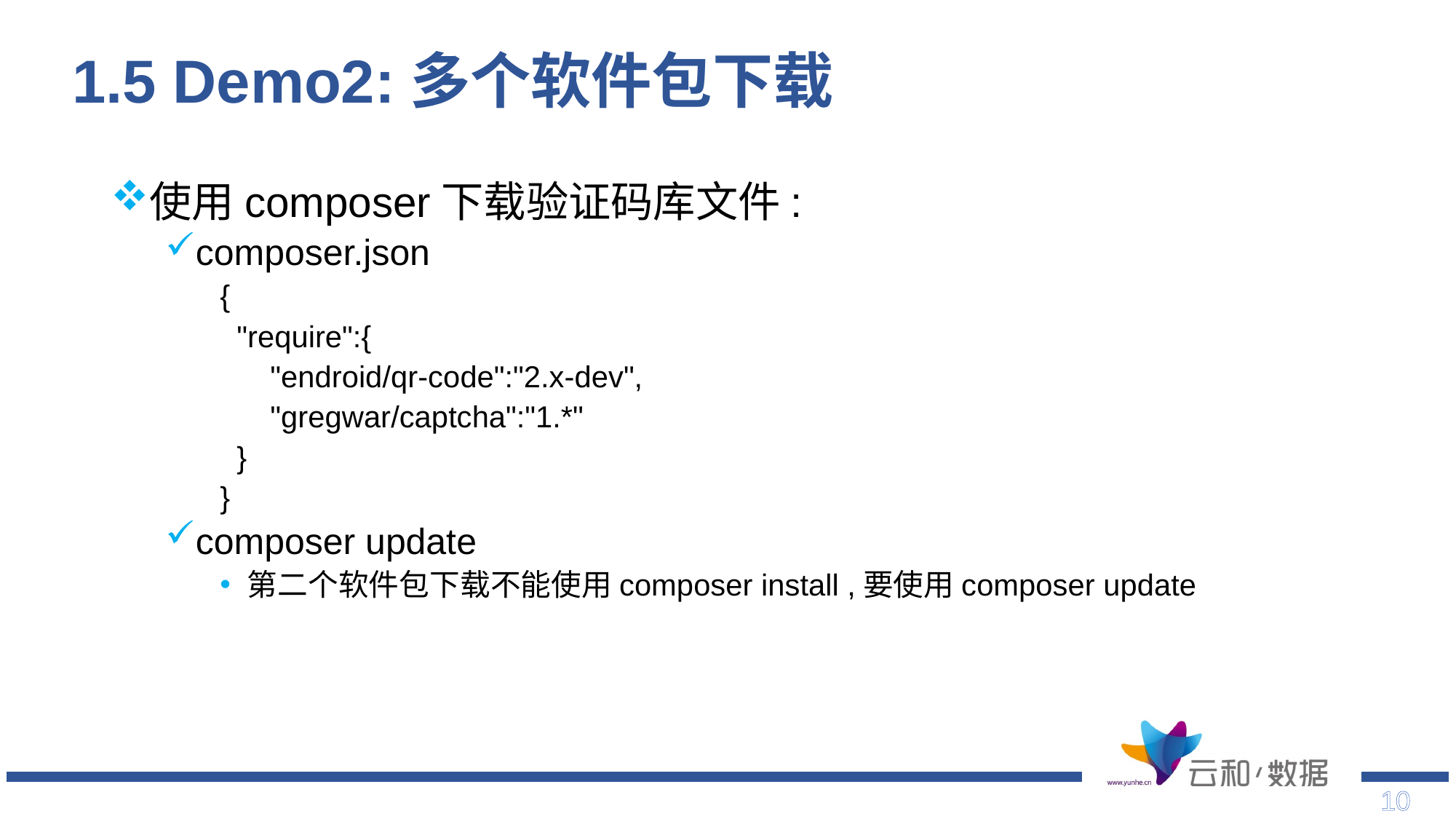

# 1.5 Demo2:多个软件包下载
使用composer下载验证码库文件:
composer.json
{
  "require":{
      "endroid/qr-code":"2.x-dev",
      "gregwar/captcha":"1.*"
  }
}
composer update
第二个软件包下载不能使用composer install ,要使用composer update